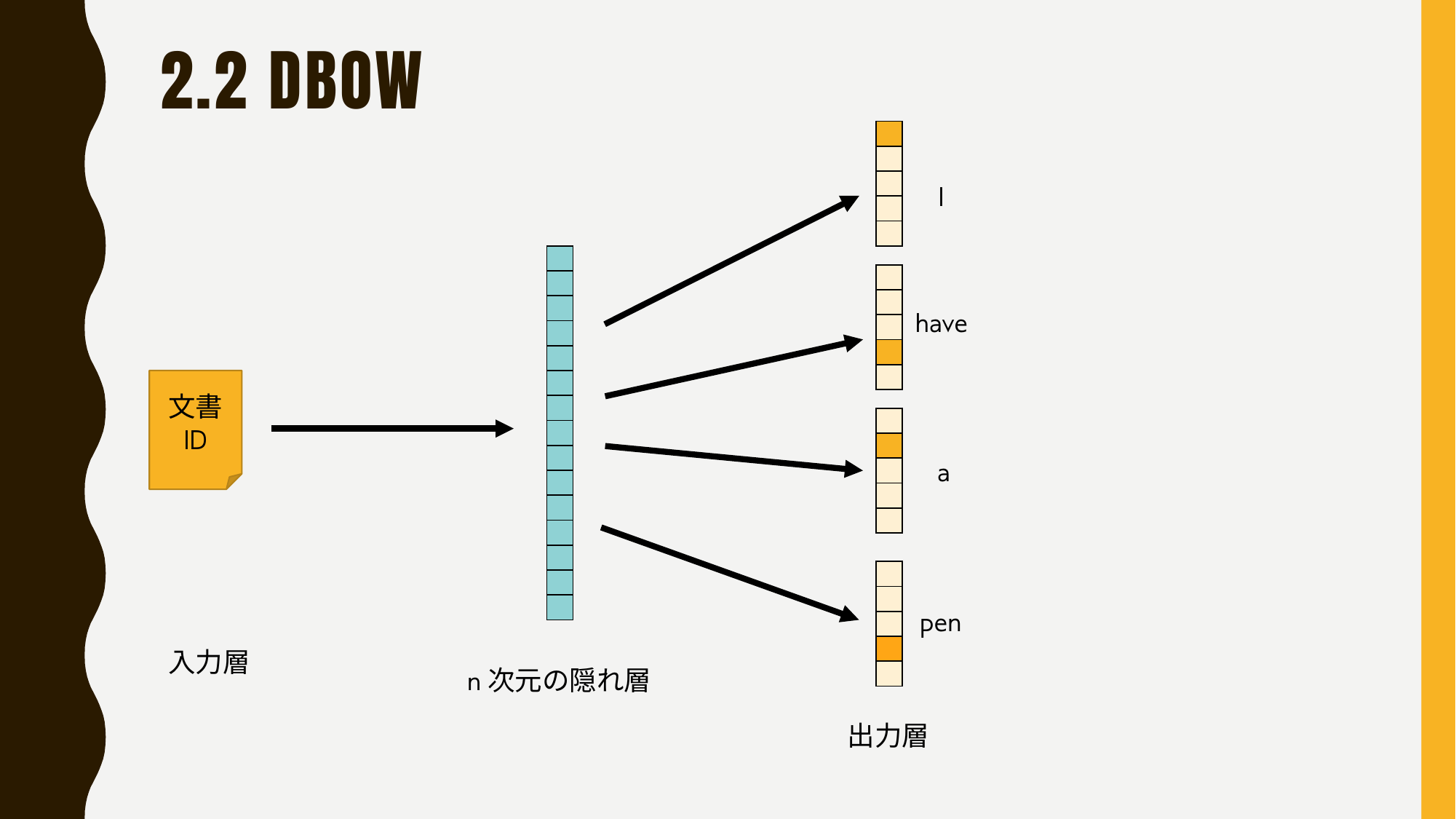

# 2.2 dBow
|  |
| --- |
|  |
|  |
|  |
|  |
I
|  |
| --- |
|  |
|  |
|  |
|  |
|  |
|  |
|  |
|  |
|  |
|  |
|  |
|  |
|  |
|  |
|  |
| --- |
|  |
|  |
|  |
|  |
have
文書
ID
|  |
| --- |
|  |
|  |
|  |
|  |
a
|  |
| --- |
|  |
|  |
|  |
|  |
pen
入力層
n次元の隠れ層
出力層